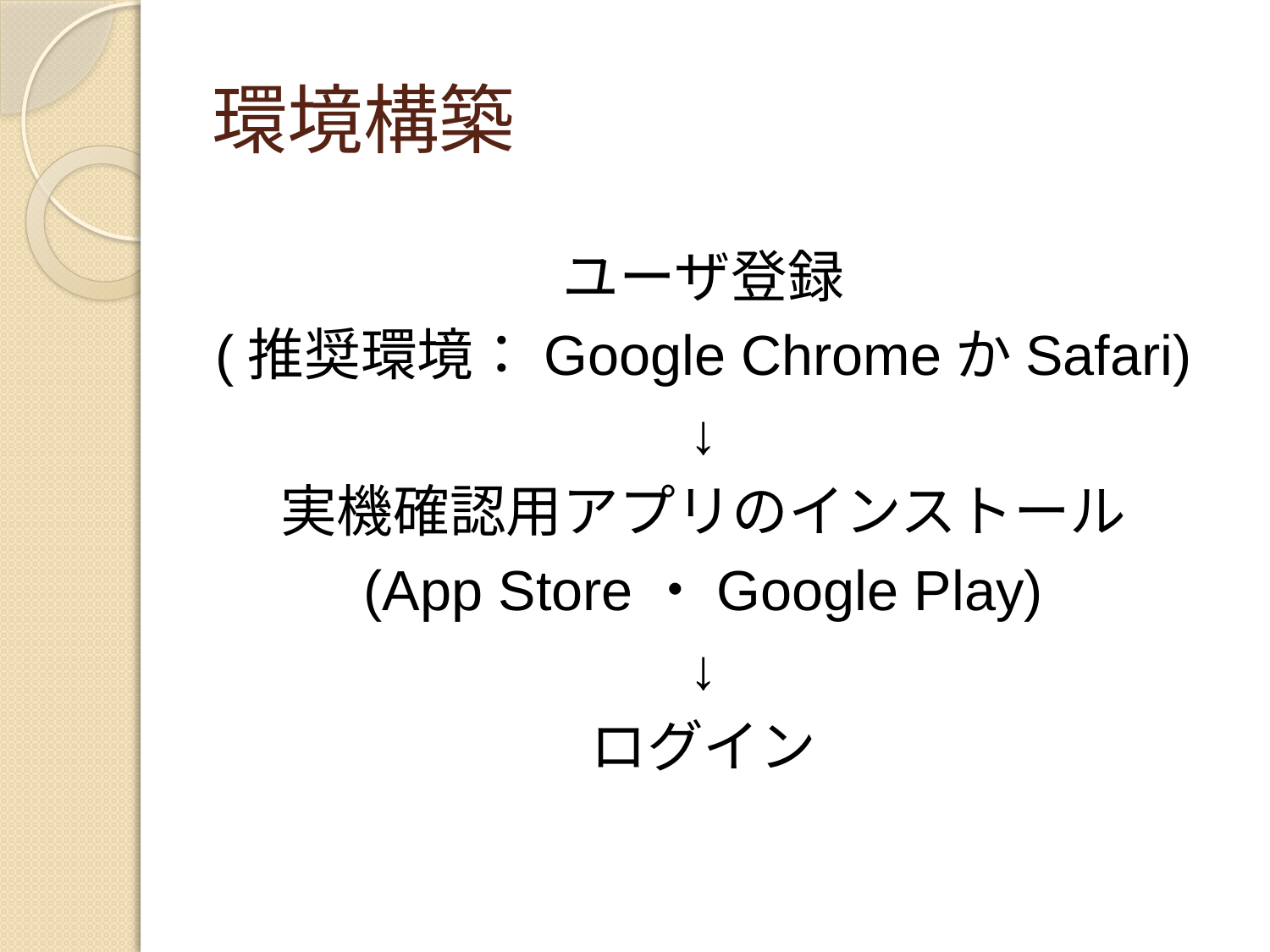

# 環境構築

ユーザ登録
(推奨環境：Google ChromeかSafari)
↓
実機確認用アプリのインストール
(App Store・Google Play)
↓
ログイン